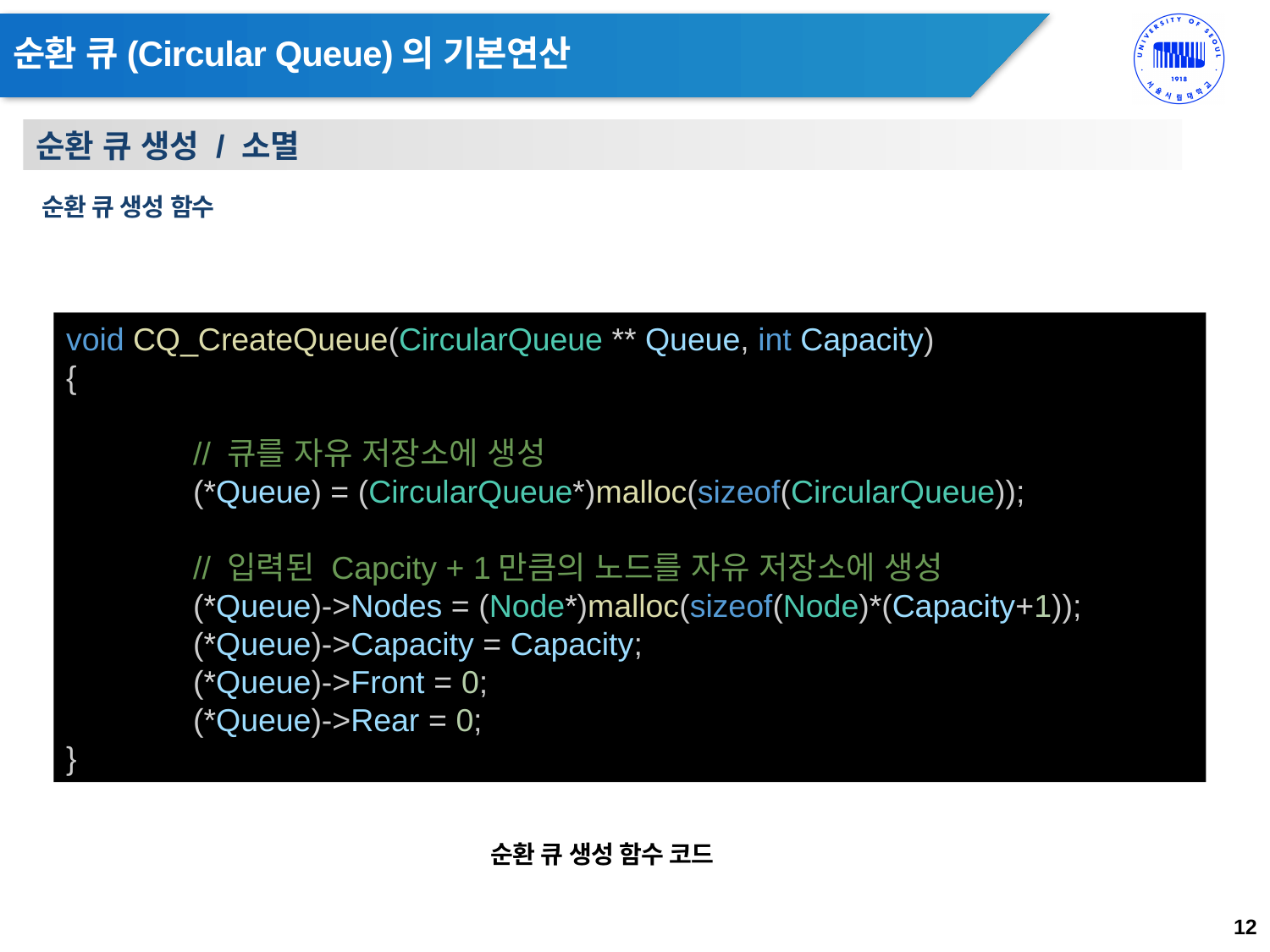

# 순환 큐(Circular Queue)의 기본연산
순환 큐 생성 / 소멸
순환 큐 생성 함수

void CQ_CreateQueue(CircularQueue ** Queue, int Capacity)
{

	// 큐를 자유 저장소에 생성
	(*Queue) = (CircularQueue*)malloc(sizeof(CircularQueue));
	// 입력된 Capcity + 1만큼의 노드를 자유 저장소에 생성
	(*Queue)->Nodes = (Node*)malloc(sizeof(Node)*(Capacity+1));
	(*Queue)->Capacity = Capacity;
	(*Queue)->Front = 0;
	(*Queue)->Rear = 0;
}
순환 큐 생성 함수 코드
12